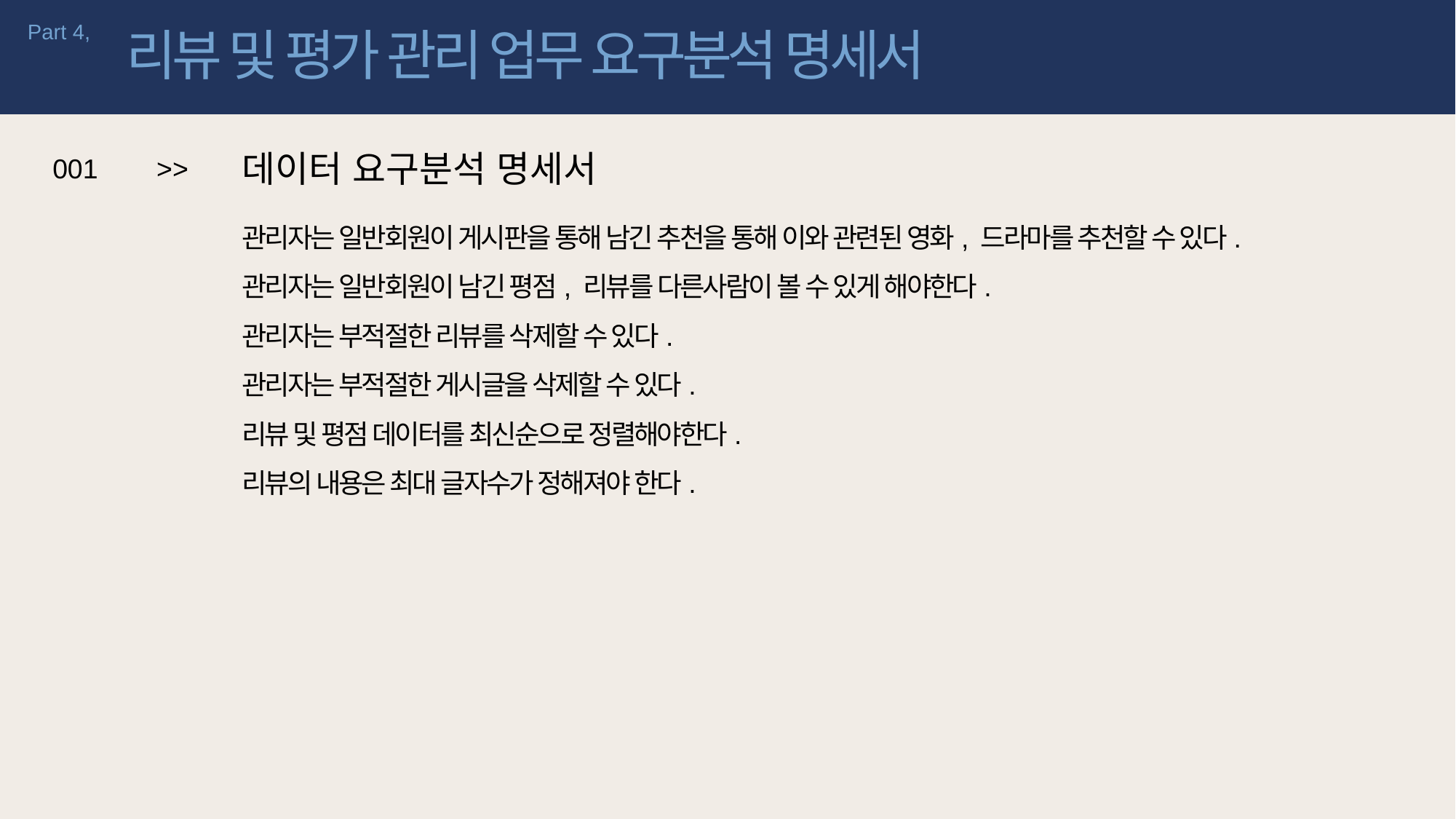

Part 4,
리뷰 및 평가 관리 업무 요구분석 명세서
데이터 요구분석 명세서
001
>>
관리자는 일반회원이 게시판을 통해 남긴 추천을 통해 이와 관련된 영화, 드라마를 추천할 수 있다.
관리자는 일반회원이 남긴 평점, 리뷰를 다른사람이 볼 수 있게 해야한다.
관리자는 부적절한 리뷰를 삭제할 수 있다.
관리자는 부적절한 게시글을 삭제할 수 있다.
리뷰 및 평점 데이터를 최신순으로 정렬해야한다.
리뷰의 내용은 최대 글자수가 정해져야 한다.